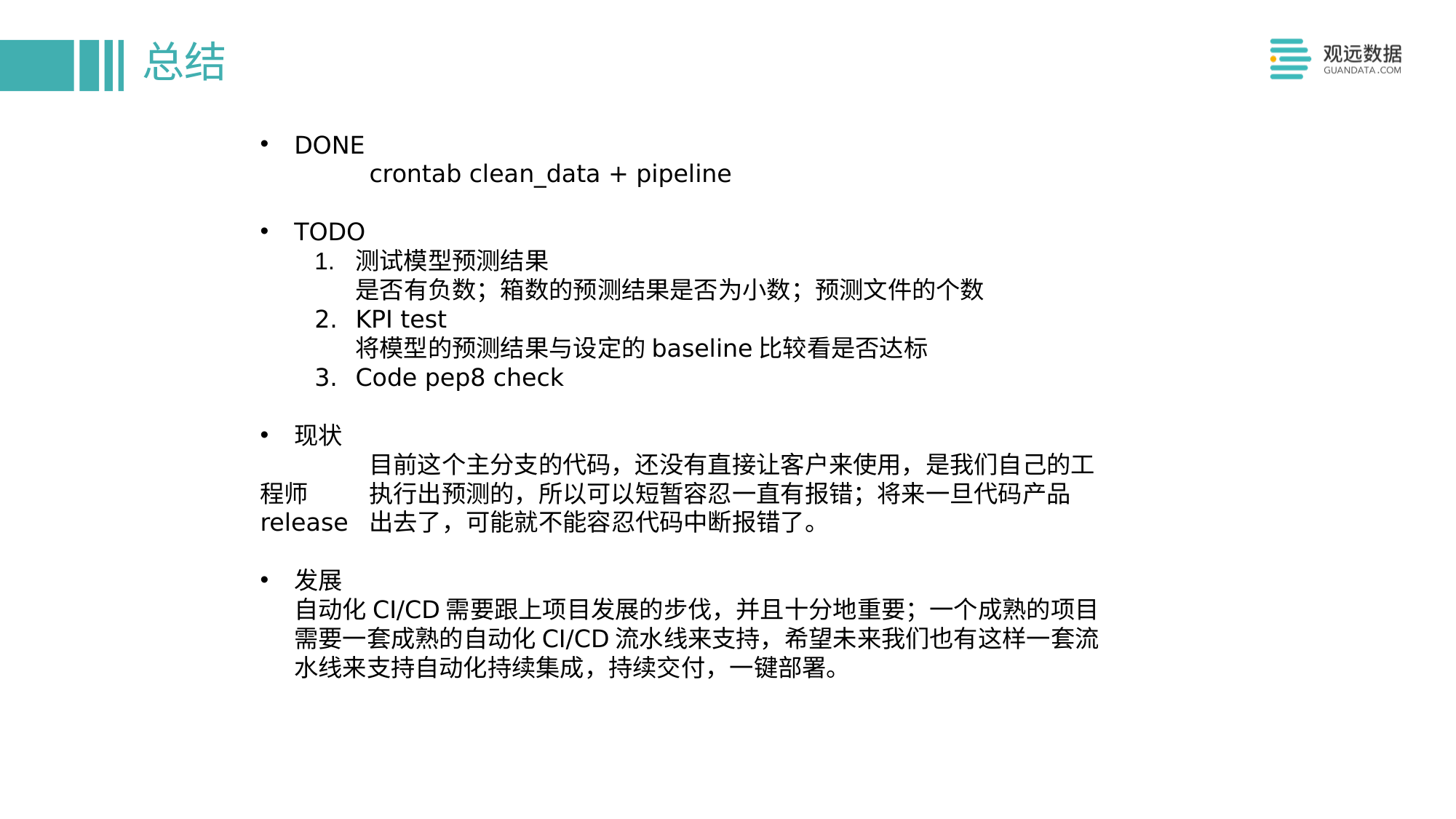

# 总结
DONE
	crontab clean_data + pipeline

TODO
测试模型预测结果
是否有负数；箱数的预测结果是否为小数；预测文件的个数
KPI test
将模型的预测结果与设定的baseline比较看是否达标
Code pep8 check

现状
	目前这个主分支的代码，还没有直接让客户来使用，是我们自己的工程师	执行出预测的，所以可以短暂容忍一直有报错；将来一旦代码产品release	出去了，可能就不能容忍代码中断报错了。

发展
自动化CI/CD需要跟上项目发展的步伐，并且十分地重要；一个成熟的项目需要一套成熟的自动化CI/CD流水线来支持，希望未来我们也有这样一套流水线来支持自动化持续集成，持续交付，一键部署。